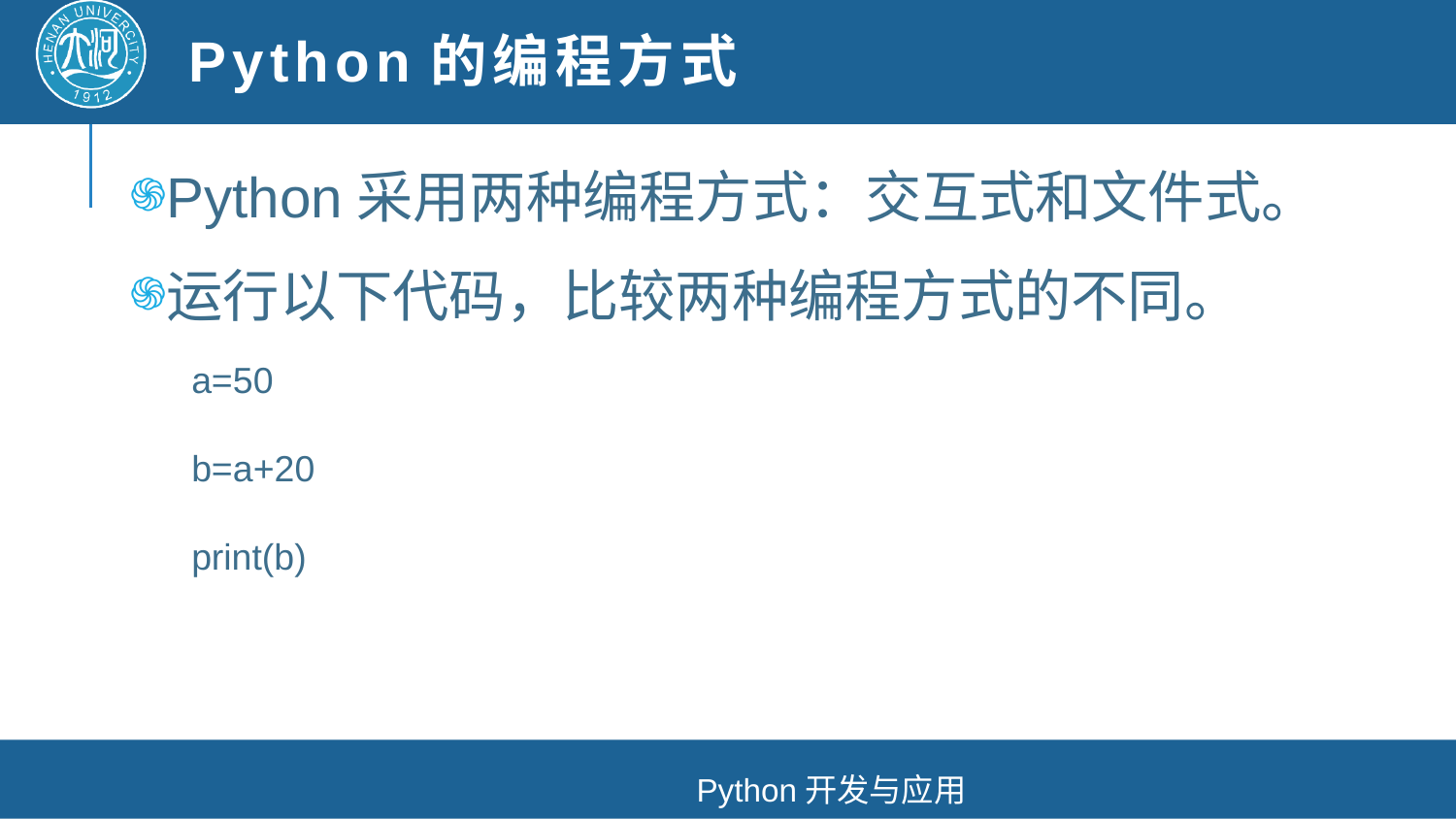

# Python的编程方式
Python采用两种编程方式：交互式和文件式。
运行以下代码，比较两种编程方式的不同。
     a=50
     b=a+20
     print(b)

Python开发与应用
35